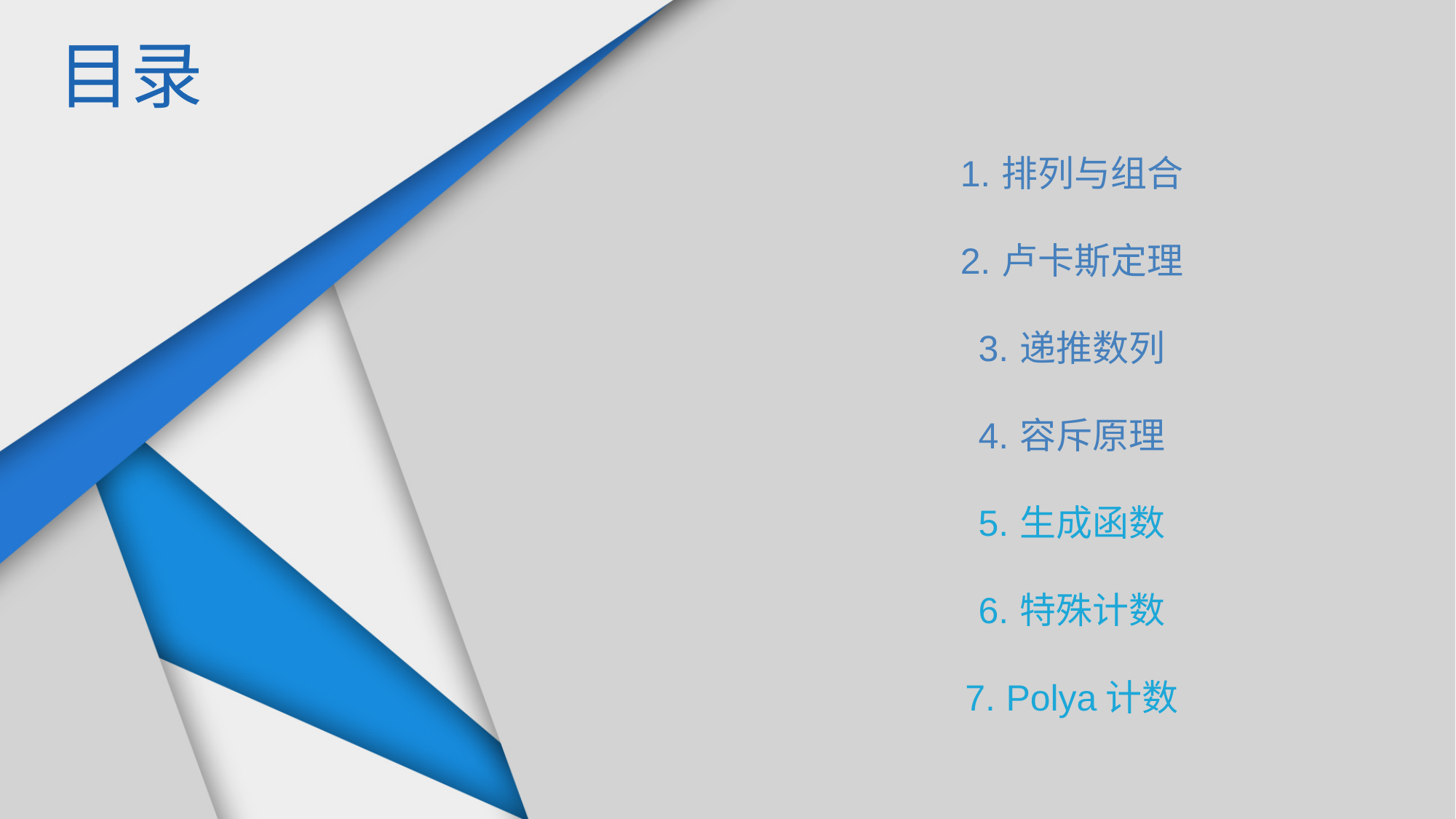

目录
排列与组合
卢卡斯定理
递推数列
容斥原理
生成函数
特殊计数
Polya计数